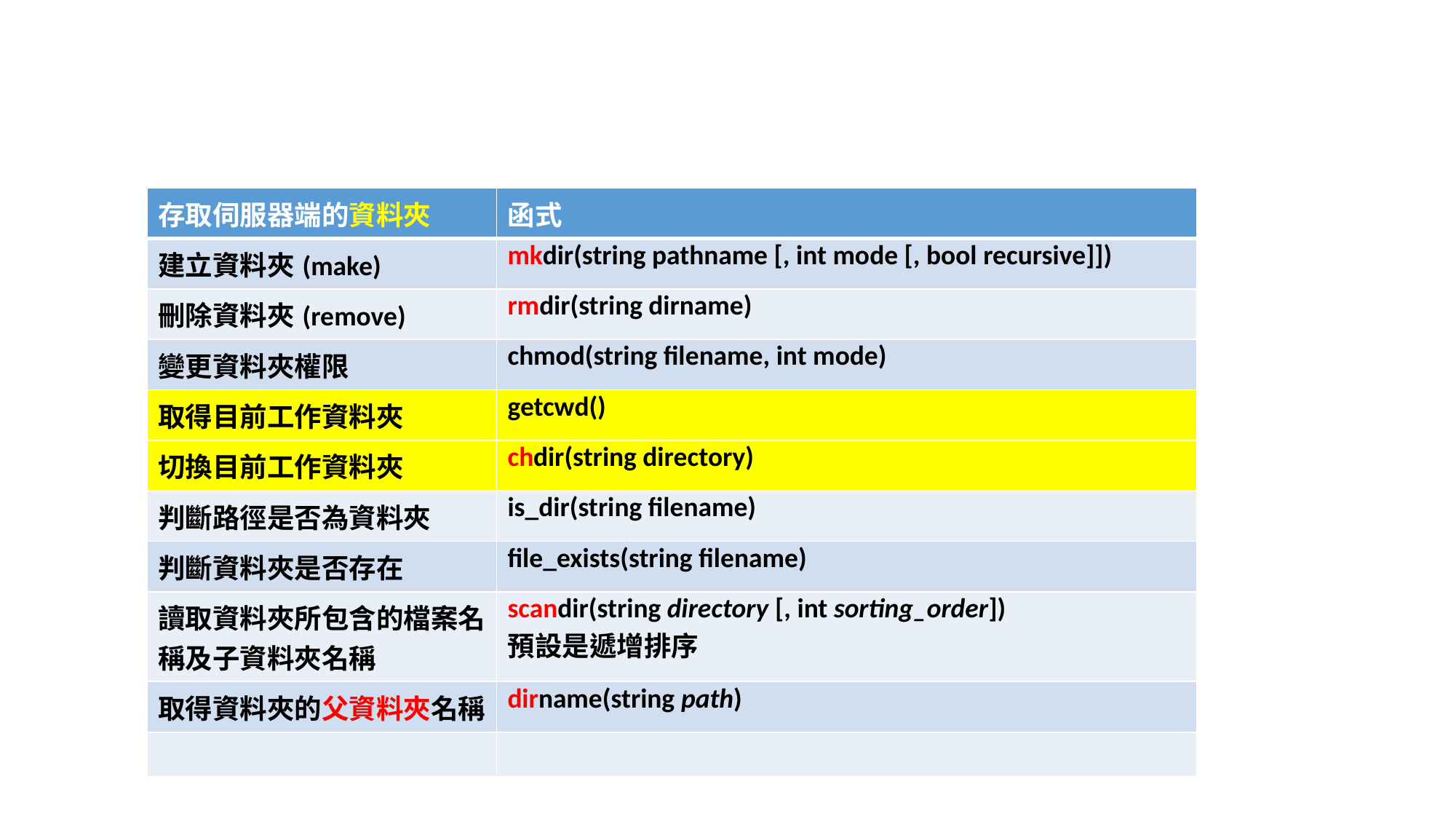

| 存取伺服器端的資料夾 | 函式 |
| --- | --- |
| 建立資料夾(make) | mkdir(string pathname [, int mode [, bool recursive]]) |
| 刪除資料夾(remove) | rmdir(string dirname) |
| 變更資料夾權限 | chmod(string filename, int mode) |
| 取得目前工作資料夾 | getcwd() |
| 切換目前工作資料夾 | chdir(string directory) |
| 判斷路徑是否為資料夾 | is\_dir(string filename) |
| 判斷資料夾是否存在 | file\_exists(string filename) |
| 讀取資料夾所包含的檔案名稱及子資料夾名稱 | scandir(string directory [, int sorting\_order]) 預設是遞增排序 |
| 取得資料夾的父資料夾名稱 | dirname(string path) |
|  |  |